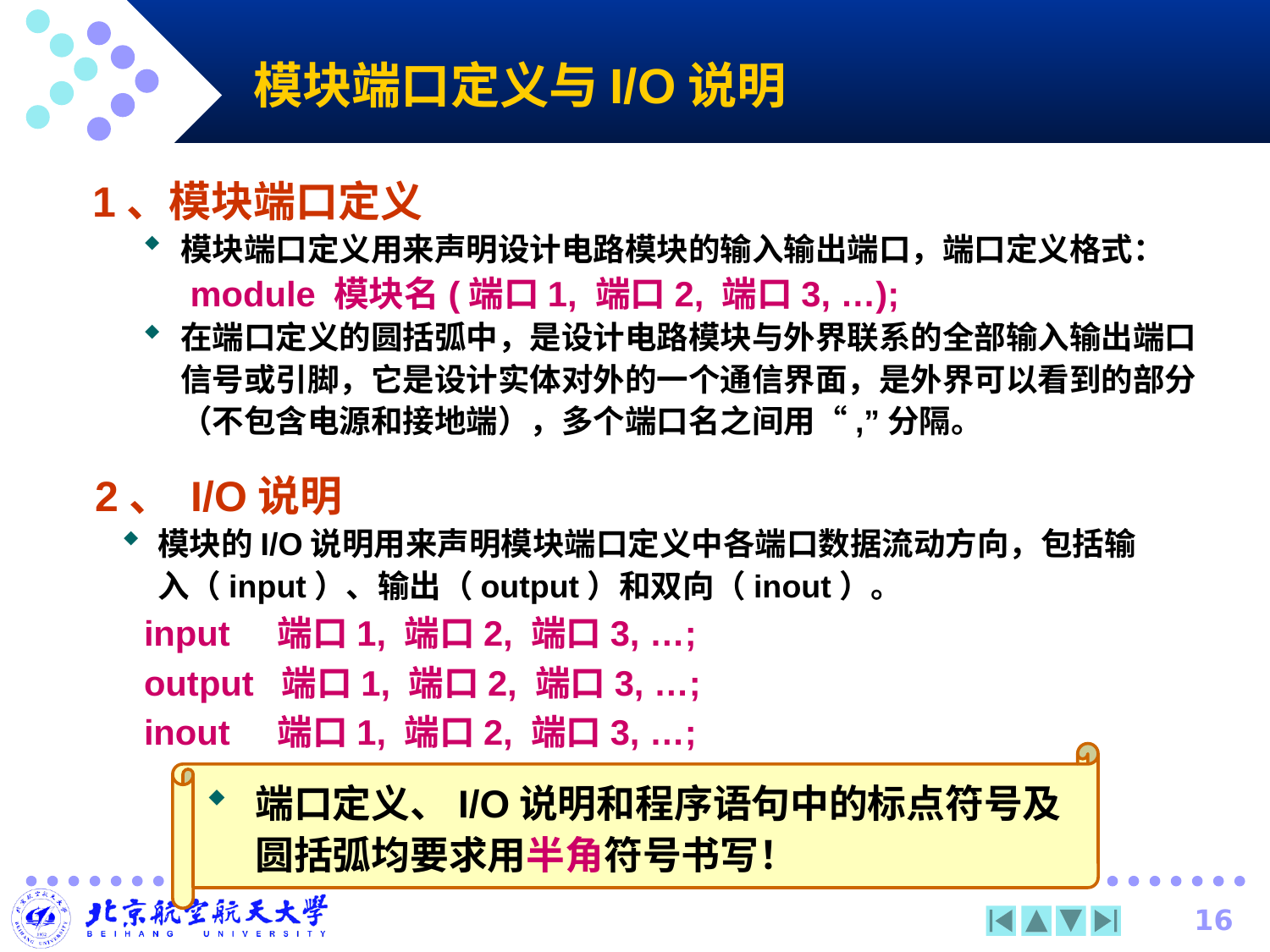

# 模块端口定义与I/O说明
1、模块端口定义
模块端口定义用来声明设计电路模块的输入输出端口，端口定义格式：
          module 模块名(端口1, 端口2, 端口3, …);
在端口定义的圆括弧中，是设计电路模块与外界联系的全部输入输出端口信号或引脚，它是设计实体对外的一个通信界面，是外界可以看到的部分（不包含电源和接地端），多个端口名之间用“,”分隔。
2、 I/O说明
模块的I/O说明用来声明模块端口定义中各端口数据流动方向，包括输入（input）、输出（output）和双向（inout）。
     input    端口1, 端口2, 端口3, …;
     output  端口1, 端口2, 端口3, …;
     inout    端口1, 端口2, 端口3, …;
端口定义、I/O说明和程序语句中的标点符号及圆括弧均要求用半角符号书写！
16